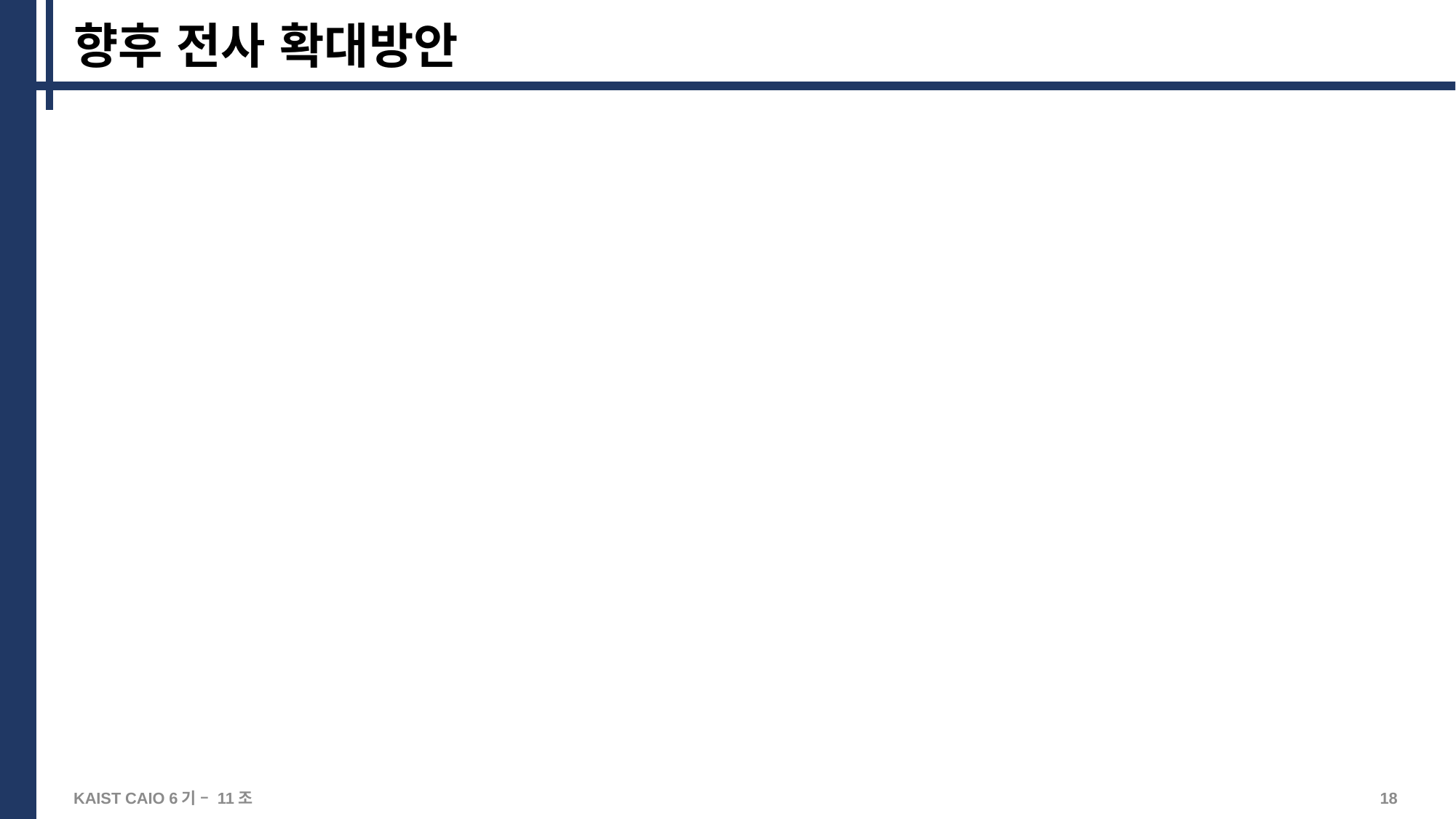

# 향후 전사 확대방안

18
KAIST CAIO 6기 – 11조